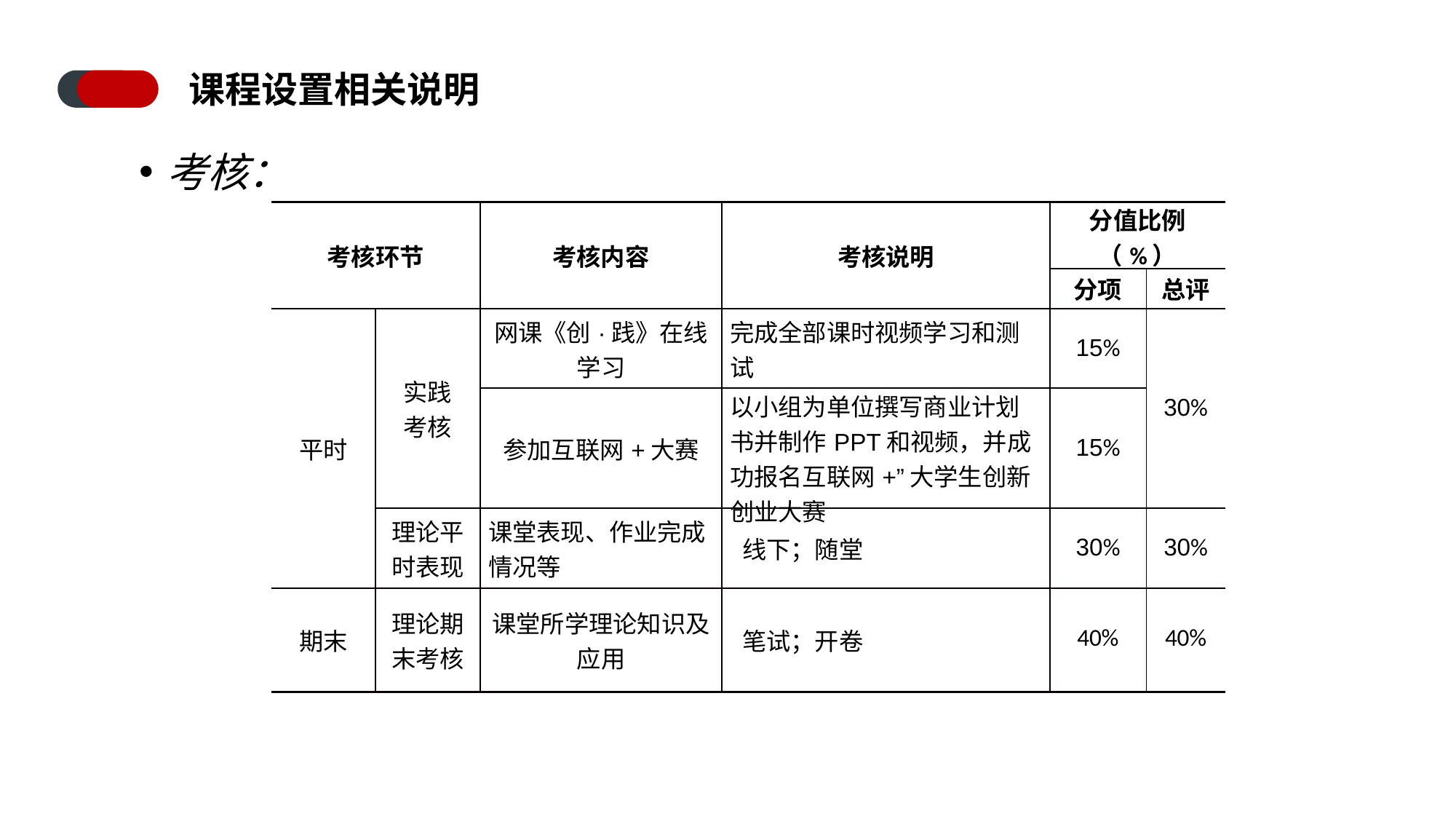

#
课程设置相关说明

考核：
| 考核环节 |  | 考核内容 | 考核说明 | 分值比例（%） |  |
| --- | --- | --- | --- | --- | --- |
|  |  |  |  | 分项 | 总评 |
| 平时 | 实践 考核 | 网课《创·践》在线学习 | 完成全部课时视频学习和测试 | 15% | 30% |
|  |  | 参加互联网+大赛 | 以小组为单位撰写商业计划书并制作PPT和视频，并成功报名互联网+”大学生创新创业大赛 | 15% |  |
|  | 理论平时表现 | 课堂表现、作业完成情况等 | 线下；随堂 | 30% | 30% |
| 期末 | 理论期末考核 | 课堂所学理论知识及应用 | 笔试；开卷 | 40% | 40% |